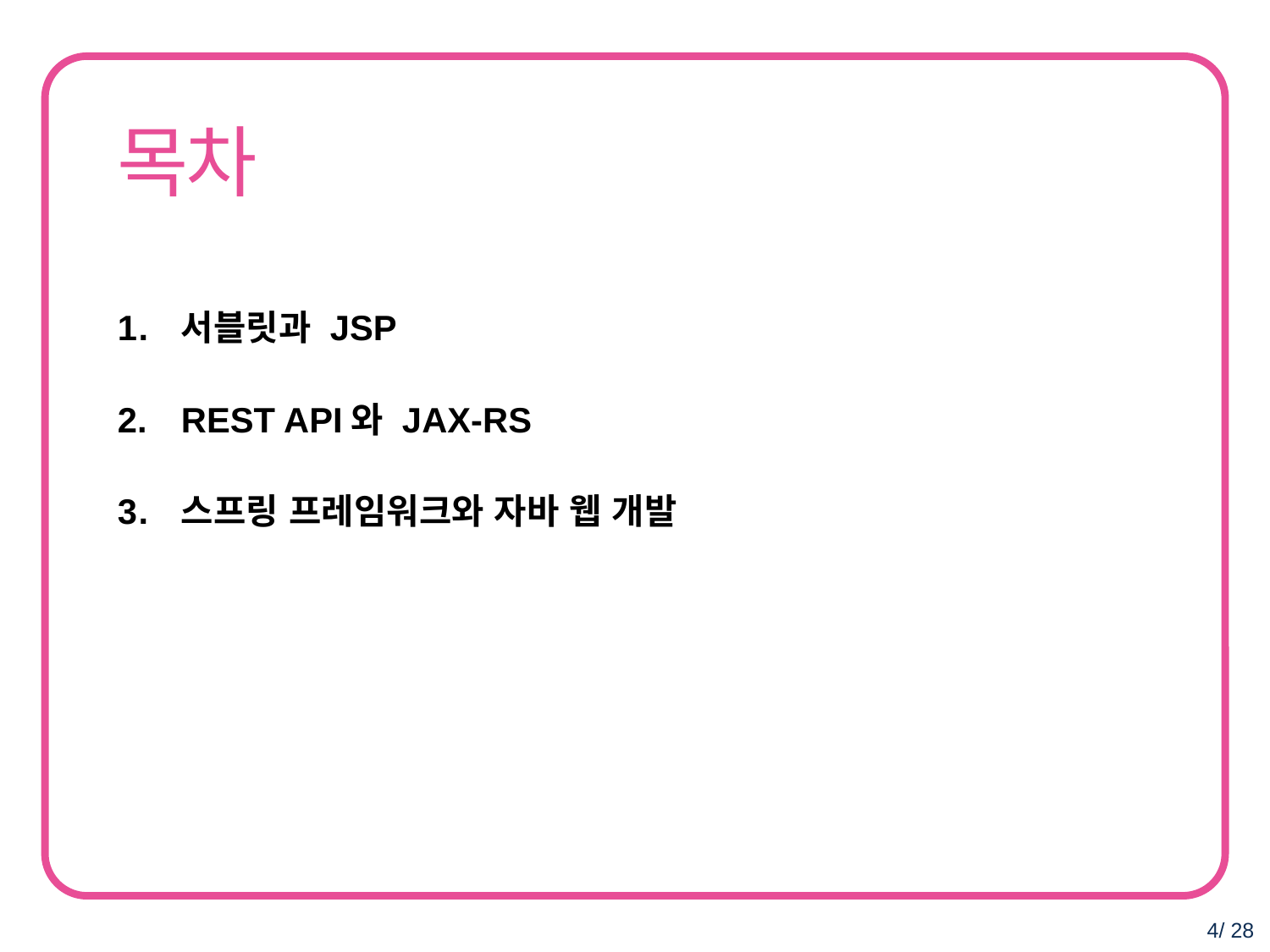

서블릿과 JSP
REST API와 JAX-RS
스프링 프레임워크와 자바 웹 개발